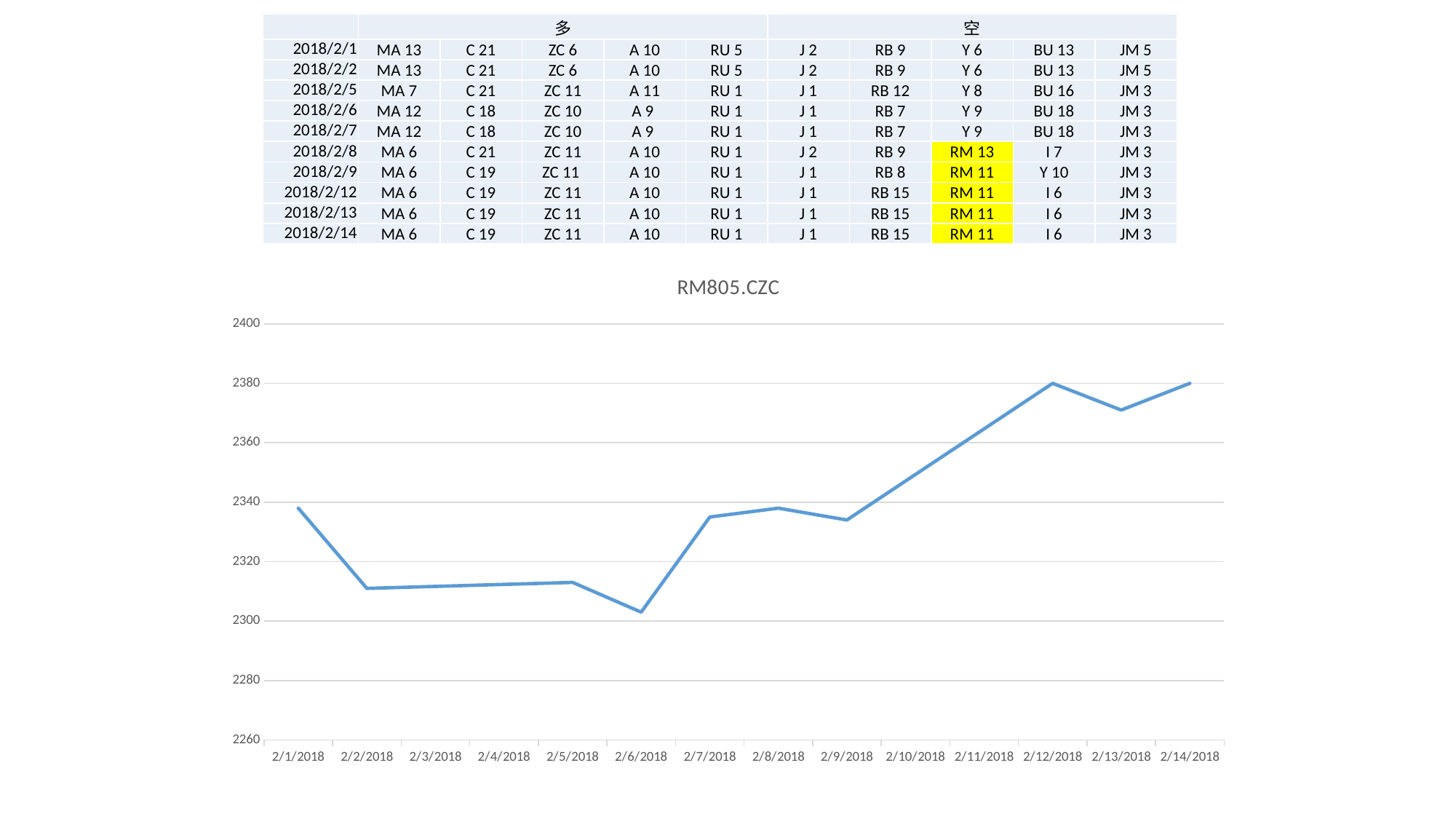

|  | 多 |  |  |  |  | 空 |  |  |  |  |
| --- | --- | --- | --- | --- | --- | --- | --- | --- | --- | --- |
| 2018/2/1 | MA 13 | C 21 | ZC 6 | A 10 | RU 5 | J 2 | RB 9 | Y 6 | BU 13 | JM 5 |
| 2018/2/2 | MA 13 | C 21 | ZC 6 | A 10 | RU 5 | J 2 | RB 9 | Y 6 | BU 13 | JM 5 |
| 2018/2/5 | MA 7 | C 21 | ZC 11 | A 11 | RU 1 | J 1 | RB 12 | Y 8 | BU 16 | JM 3 |
| 2018/2/6 | MA 12 | C 18 | ZC 10 | A 9 | RU 1 | J 1 | RB 7 | Y 9 | BU 18 | JM 3 |
| 2018/2/7 | MA 12 | C 18 | ZC 10 | A 9 | RU 1 | J 1 | RB 7 | Y 9 | BU 18 | JM 3 |
| 2018/2/8 | MA 6 | C 21 | ZC 11 | A 10 | RU 1 | J 2 | RB 9 | RM 13 | I 7 | JM 3 |
| 2018/2/9 | MA 6 | C 19 | ZC 11 | A 10 | RU 1 | J 1 | RB 8 | RM 11 | Y 10 | JM 3 |
| 2018/2/12 | MA 6 | C 19 | ZC 11 | A 10 | RU 1 | J 1 | RB 15 | RM 11 | I 6 | JM 3 |
| 2018/2/13 | MA 6 | C 19 | ZC 11 | A 10 | RU 1 | J 1 | RB 15 | RM 11 | I 6 | JM 3 |
| 2018/2/14 | MA 6 | C 19 | ZC 11 | A 10 | RU 1 | J 1 | RB 15 | RM 11 | I 6 | JM 3 |

### Chart:

| Category | RM805.CZC |
|---|---|
| 43132 | 2338.0 |
| 43133 | 2311.0 |
| 43136 | 2313.0 |
| 43137 | 2303.0 |
| 43138 | 2335.0 |
| 43139 | 2338.0 |
| 43140 | 2334.0 |
| 43143 | 2380.0 |
| 43144 | 2371.0 |
| 43145 | 2380.0 |